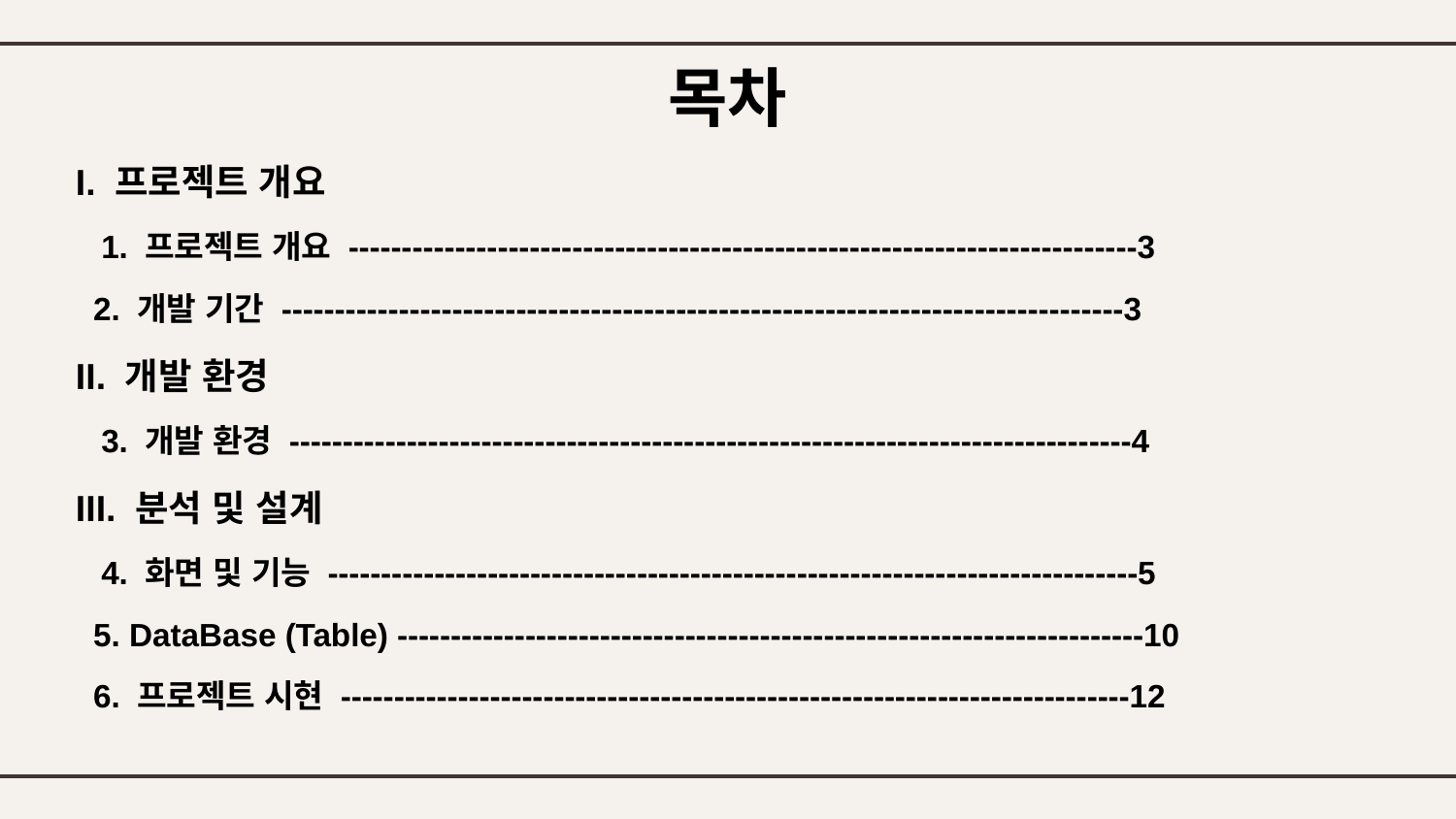

목차
I. 프로젝트 개요
  1. 프로젝트 개요 --------------------------------------------------------------------------3
  2. 개발 기간 -------------------------------------------------------------------------------3
II. 개발 환경
  3. 개발 환경 -------------------------------------------------------------------------------4
III. 분석 및 설계
  4. 화면 및 기능 ----------------------------------------------------------------------------5
  5. DataBase (Table) ----------------------------------------------------------------------10
  6. 프로젝트 시현 --------------------------------------------------------------------------12

#